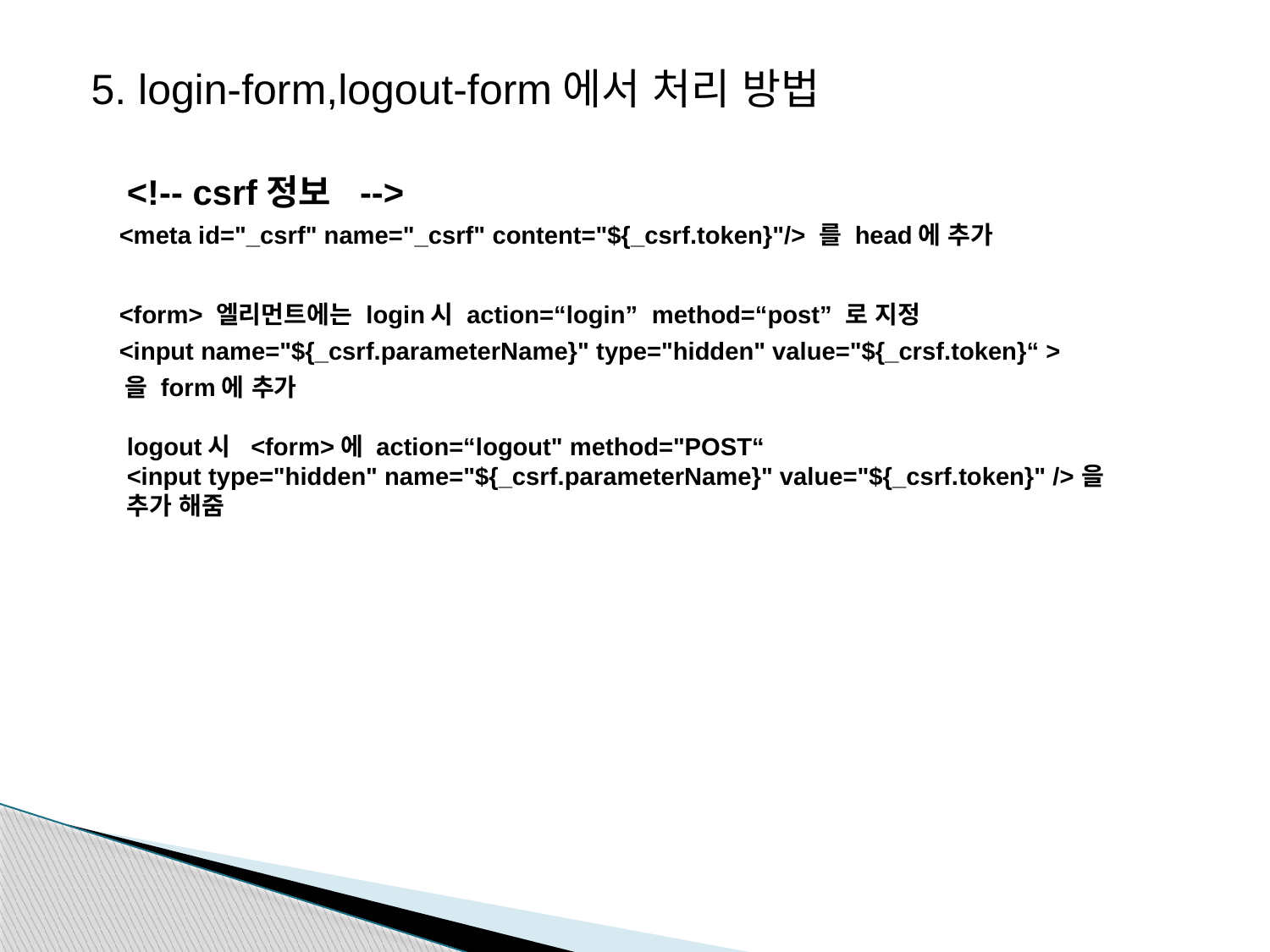

5. login-form,logout-form에서 처리 방법
<!-- csrf정보  -->
    <meta id="_csrf" name="_csrf" content="${_csrf.token}"/> 를 head에 추가
    <form> 엘리먼트에는 login시 action=“login”  method=“post” 로 지정
    <input name="${_csrf.parameterName}" type="hidden" value="${_crsf.token}“ >
    을 form에 추가
logout시  <form>에 action=“logout" method="POST“
<input type="hidden" name="${_csrf.parameterName}" value="${_csrf.token}" />을
추가 해줌